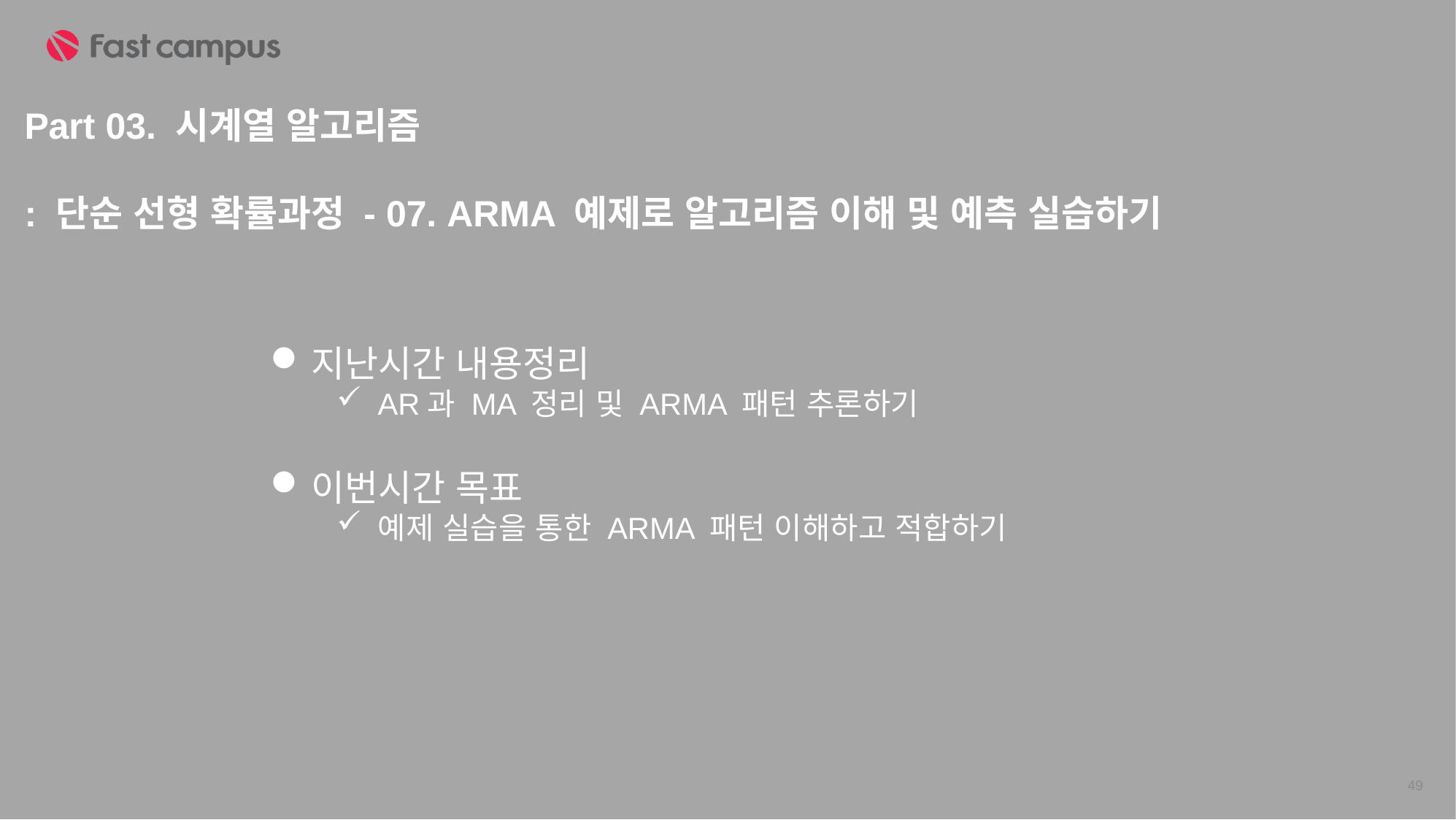

Part 03. 시계열 알고리즘

: 단순 선형 확률과정 - 07. ARMA 예제로 알고리즘 이해 및 예측 실습하기
지난시간 내용정리
AR과 MA 정리 및 ARMA 패턴 추론하기

이번시간 목표
예제 실습을 통한 ARMA 패턴 이해하고 적합하기
49